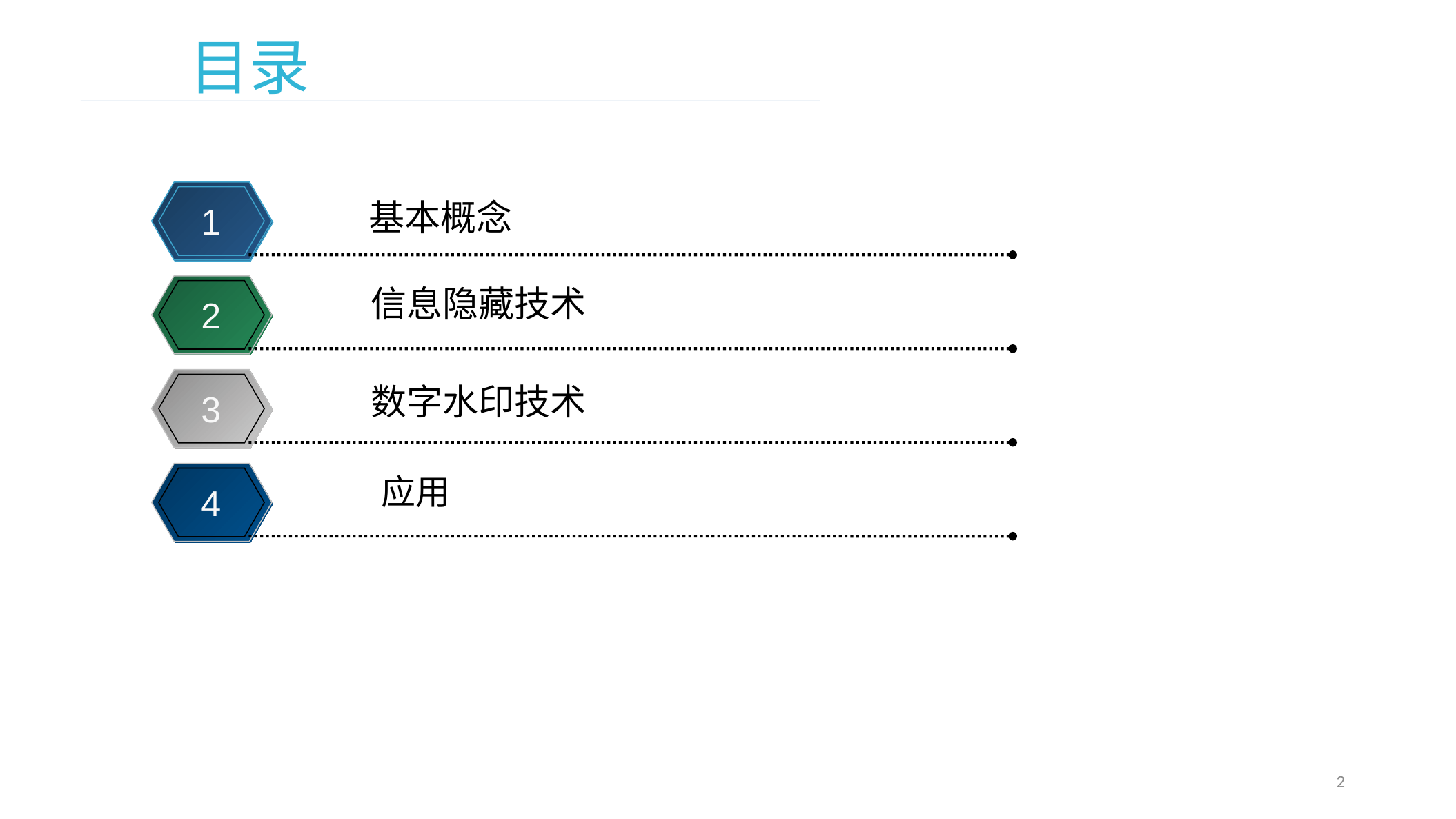

目录

基本概念
1

信息隐藏技术
2

数字水印技术
3

应用
4

2